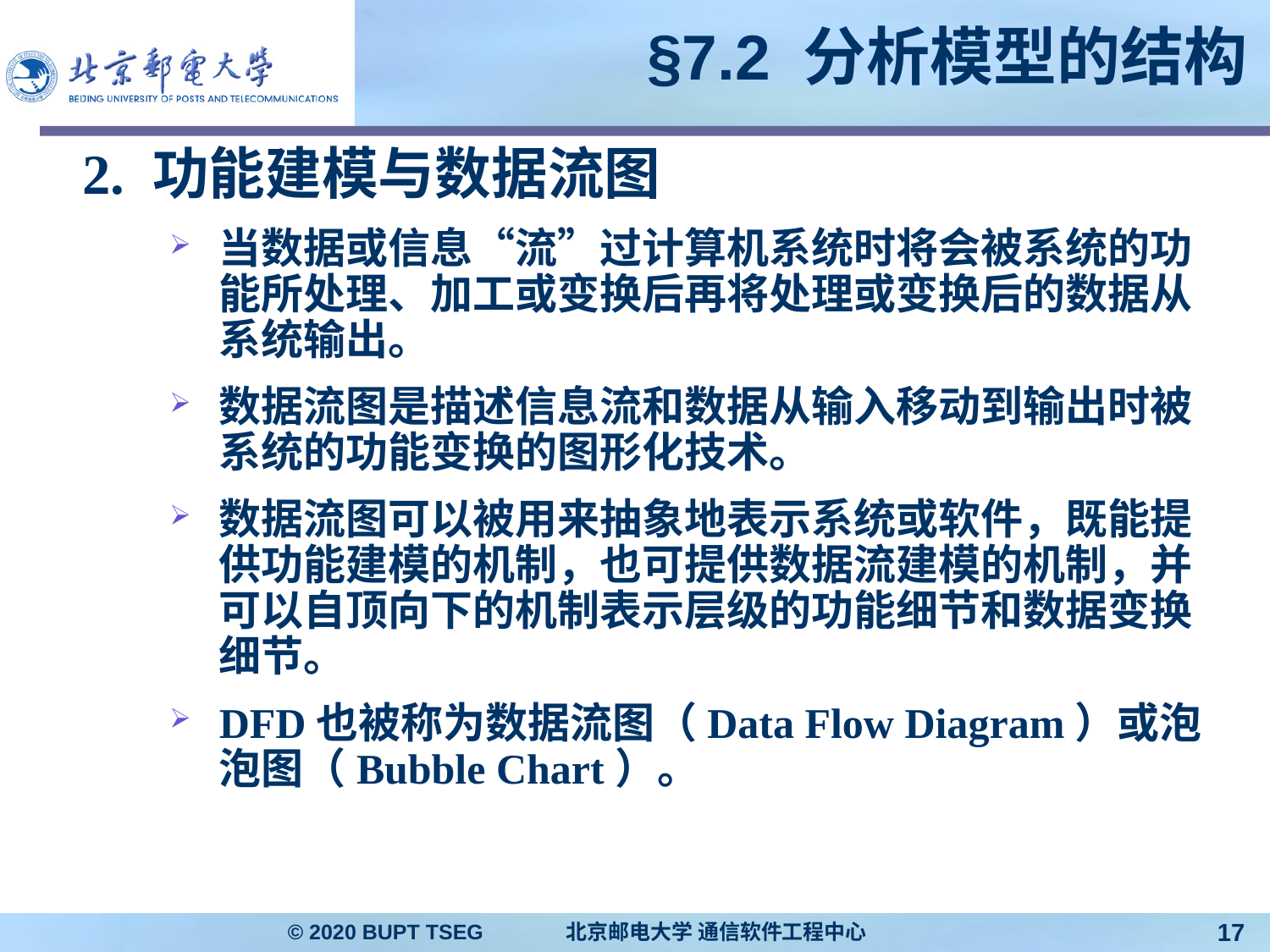

# §7.2 分析模型的结构
2. 功能建模与数据流图
当数据或信息“流”过计算机系统时将会被系统的功能所处理、加工或变换后再将处理或变换后的数据从系统输出。
数据流图是描述信息流和数据从输入移动到输出时被系统的功能变换的图形化技术。
数据流图可以被用来抽象地表示系统或软件，既能提供功能建模的机制，也可提供数据流建模的机制，并可以自顶向下的机制表示层级的功能细节和数据变换细节。
DFD也被称为数据流图（Data Flow Diagram）或泡泡图（Bubble Chart）。

© 2020 BUPT TSEG             北京邮电大学 通信软件工程中心